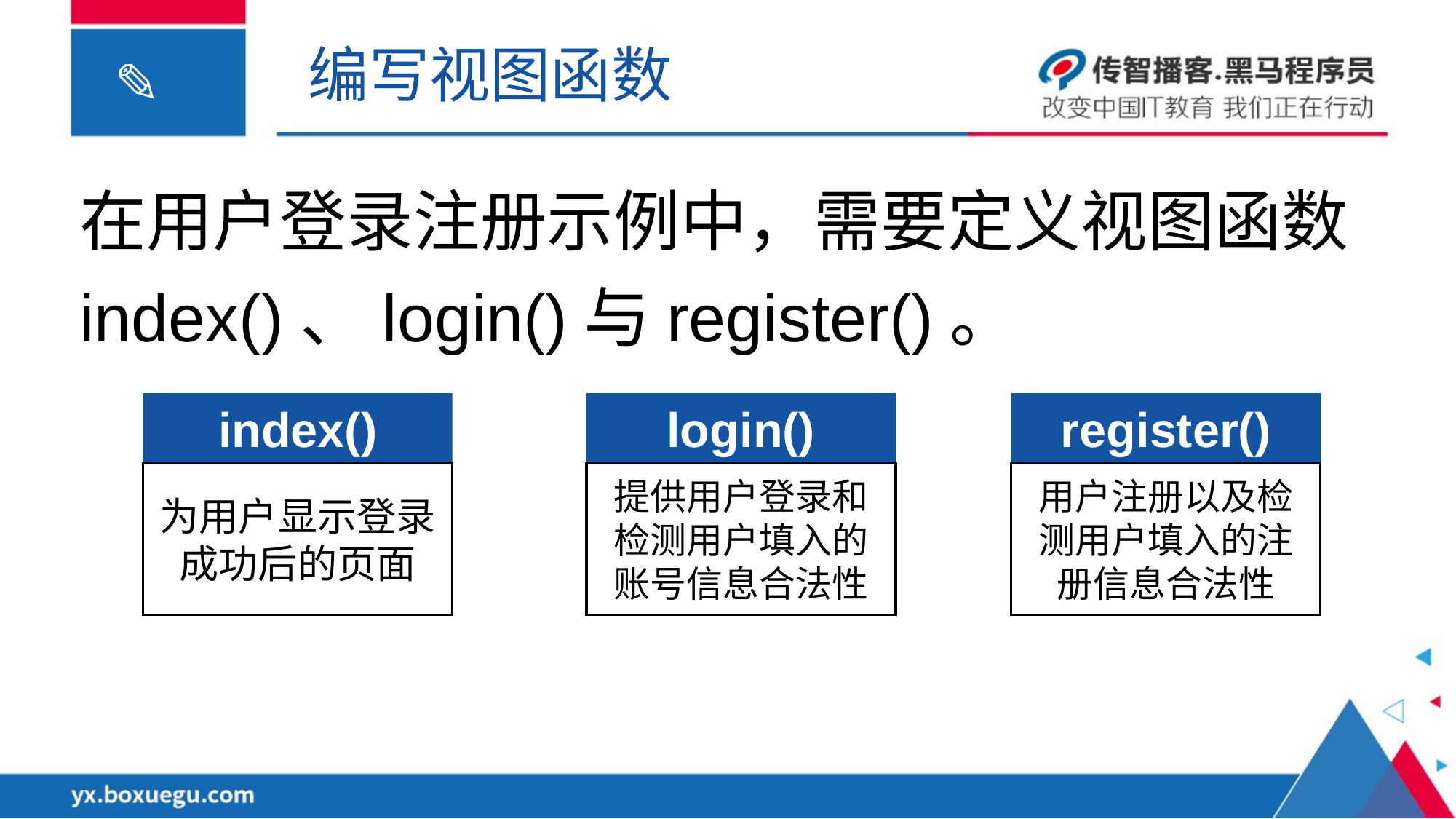

编写视图函数
在用户登录注册示例中，需要定义视图函数index()、login()与register()。
index()
login()
register()
为用户显示登录成功后的页面
提供用户登录和检测用户填入的账号信息合法性
用户注册以及检测用户填入的注册信息合法性